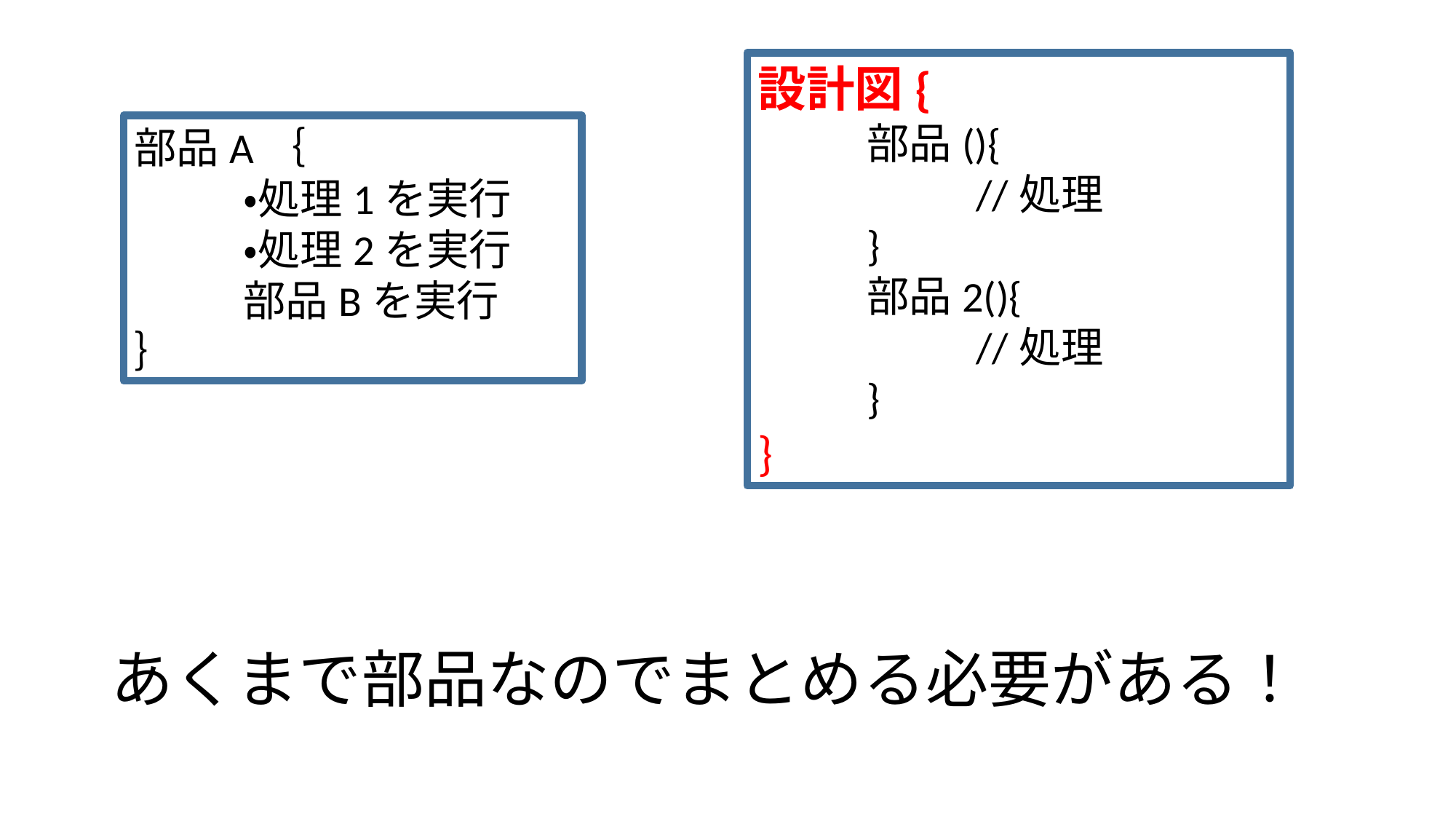

設計図{
	部品(){
		//処理
	}
	部品2(){
		//処理
	}
}
部品A｛
	・処理1を実行
	・処理2を実行
	部品Bを実行
｝
あくまで部品なのでまとめる必要がある！